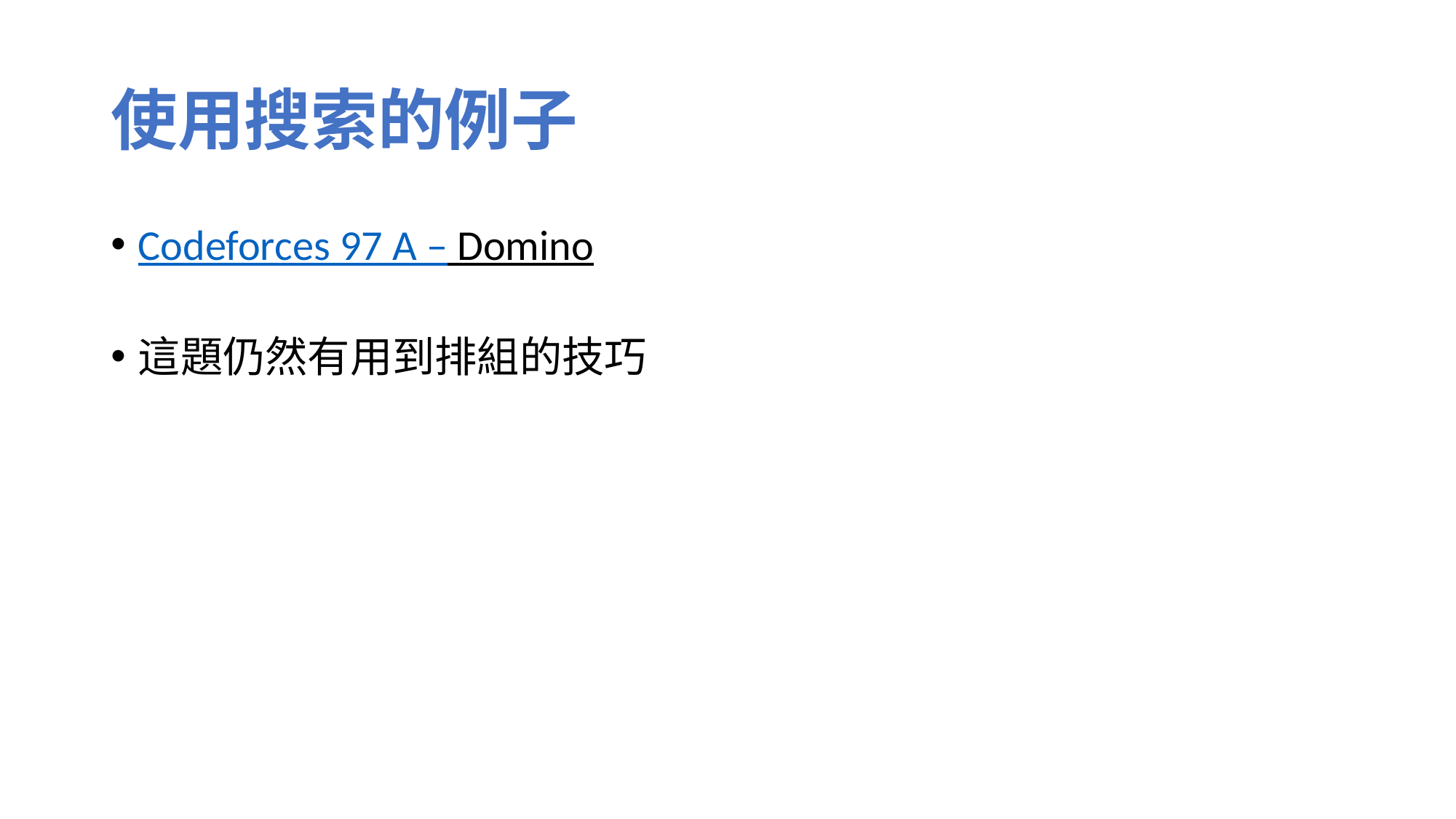

# 使用搜索的例子
Codeforces 97 A – Domino
這題仍然有用到排組的技巧